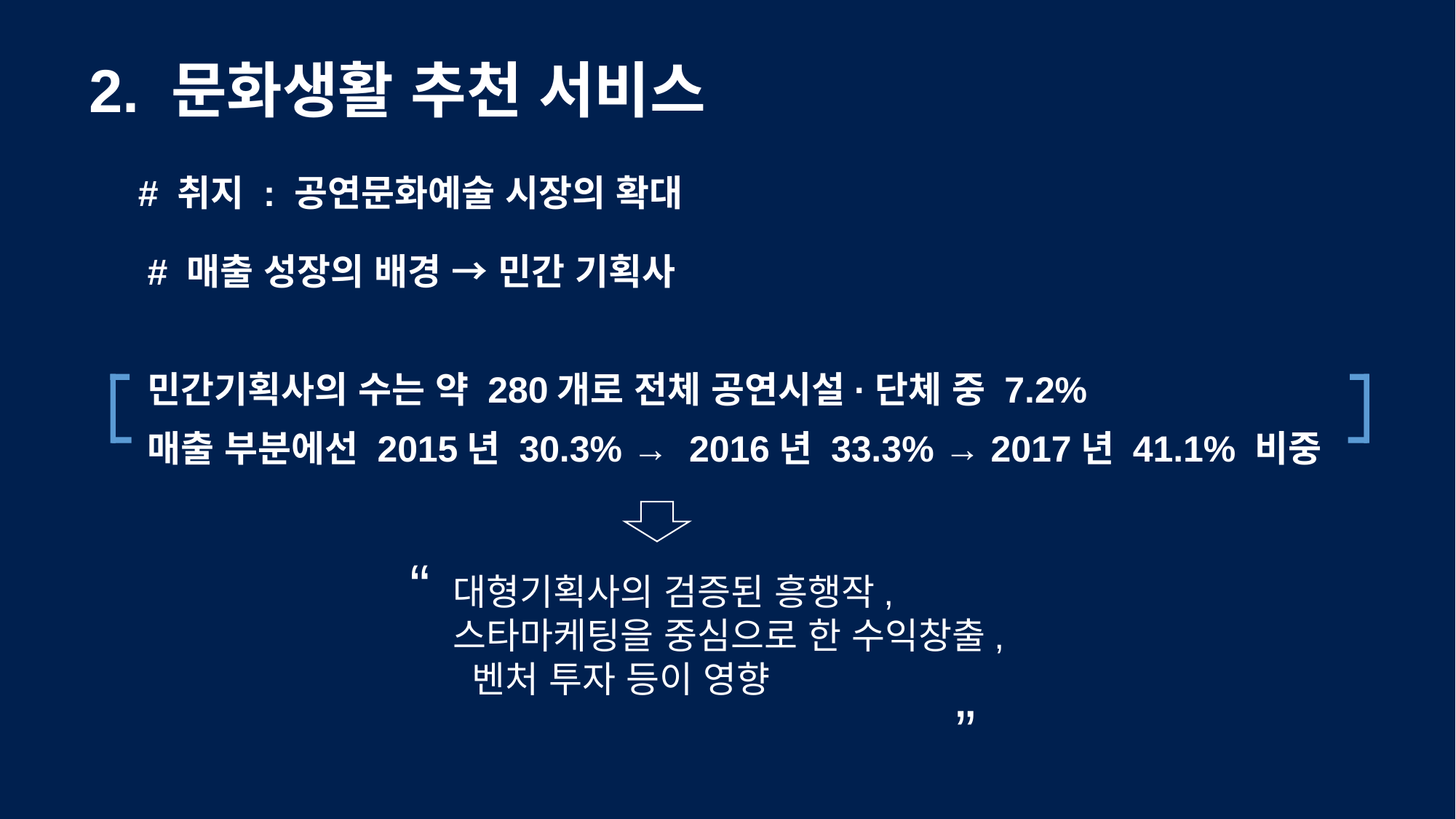

2. 문화생활 추천 서비스
# 취지 : 공연문화예술 시장의 확대
# 매출 성장의 배경 → 민간 기획사

민간기획사의 수는 약 280개로 전체 공연시설·단체 중 7.2%
매출 부분에선 2015년 30.3% →  2016년 33.3% → 2017년 41.1% 비중

“

					”
대형기획사의 검증된 흥행작,
스타마케팅을 중심으로 한 수익창출,
 벤처 투자 등이 영향